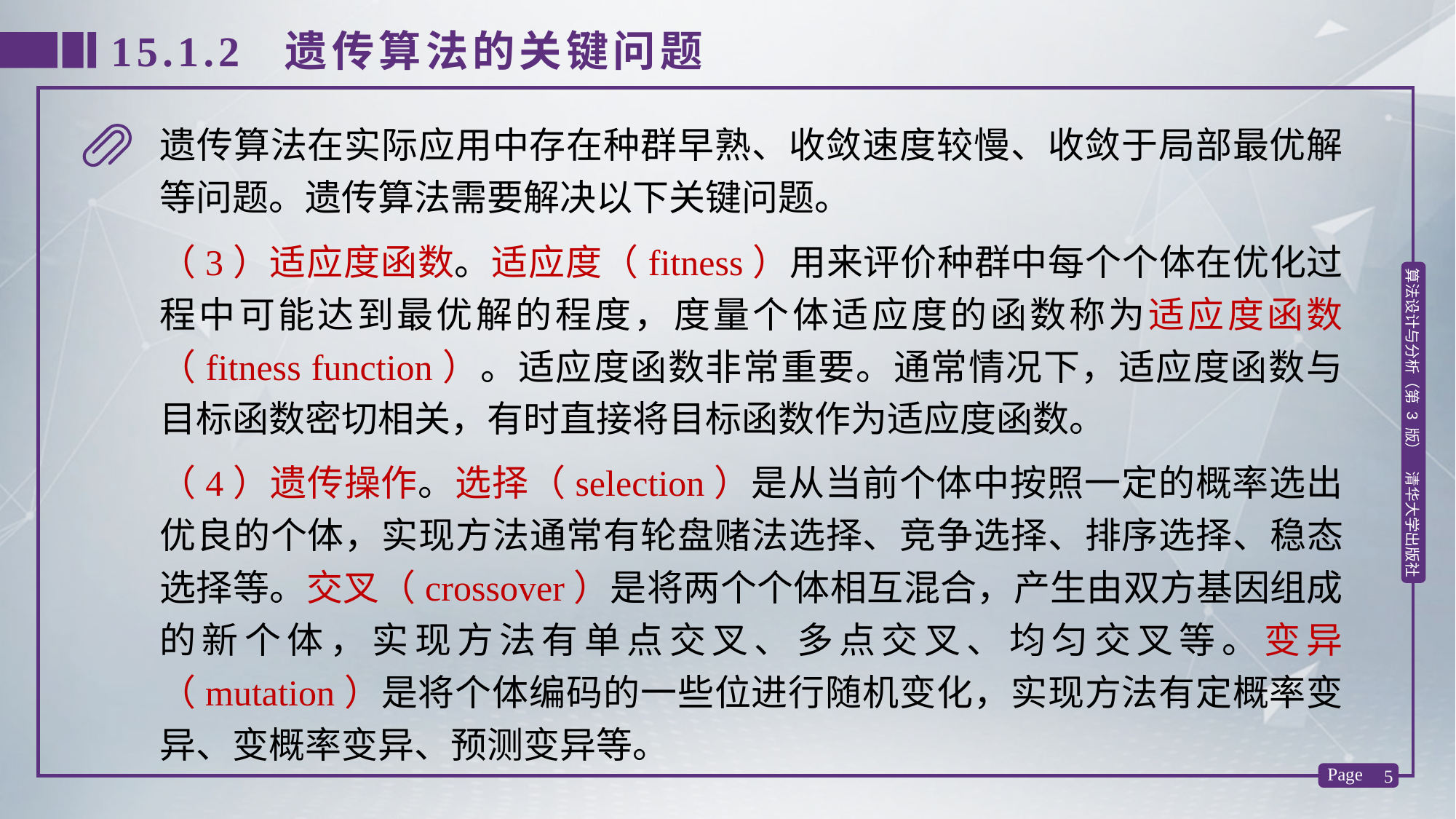

15.1.2  遗传算法的关键问题
遗传算法在实际应用中存在种群早熟、收敛速度较慢、收敛于局部最优解等问题。遗传算法需要解决以下关键问题。

（3）适应度函数。适应度（fitness）用来评价种群中每个个体在优化过程中可能达到最优解的程度，度量个体适应度的函数称为适应度函数（fitness function）。适应度函数非常重要。通常情况下，适应度函数与目标函数密切相关，有时直接将目标函数作为适应度函数。
（4）遗传操作。选择（selection）是从当前个体中按照一定的概率选出优良的个体，实现方法通常有轮盘赌法选择、竞争选择、排序选择、稳态选择等。交叉（crossover）是将两个个体相互混合，产生由双方基因组成的新个体，实现方法有单点交叉、多点交叉、均匀交叉等。变异（mutation）是将个体编码的一些位进行随机变化，实现方法有定概率变异、变概率变异、预测变异等。